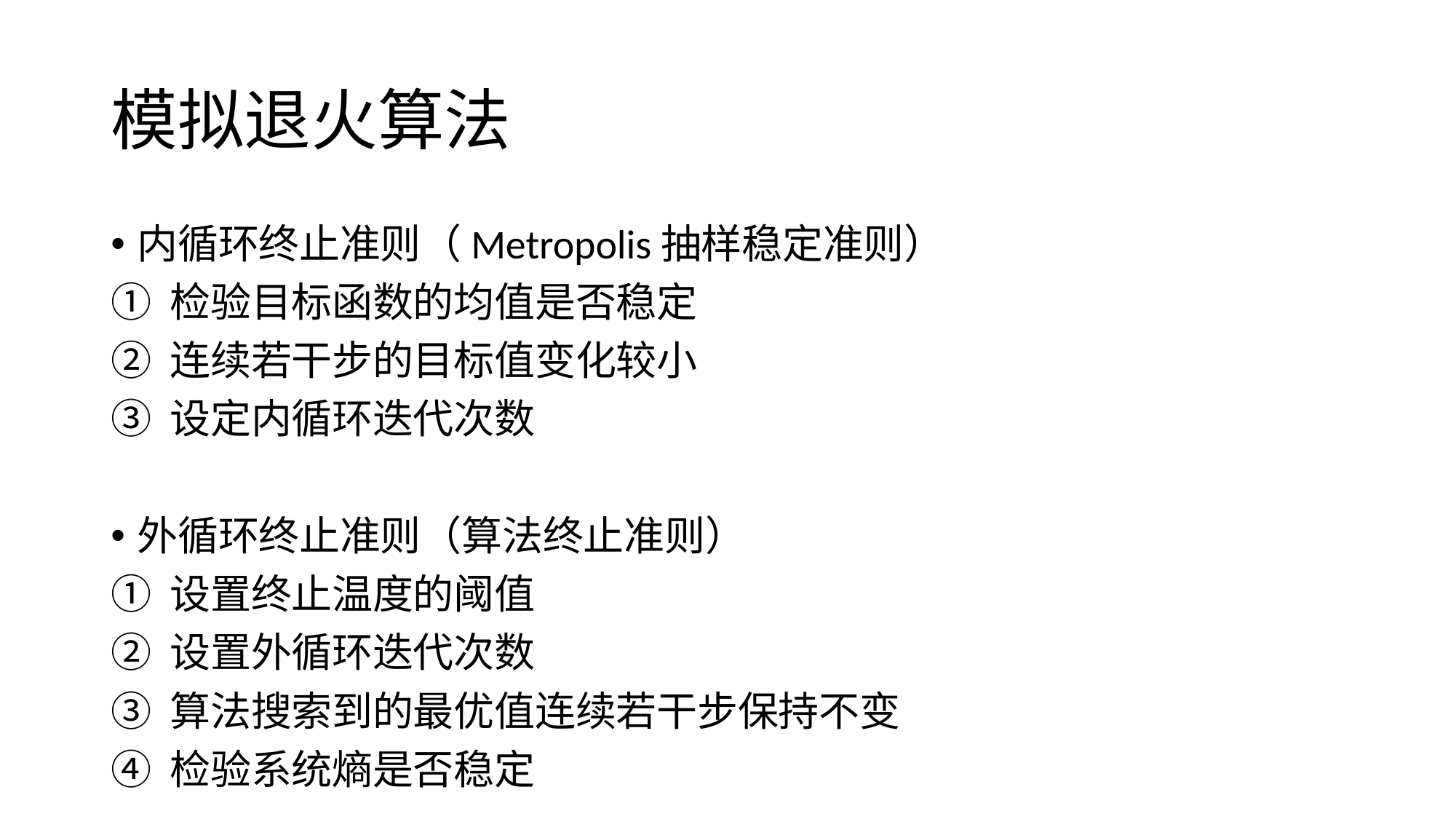

# 模拟退火算法
内循环终止准则（Metropolis抽样稳定准则）
检验目标函数的均值是否稳定
连续若干步的目标值变化较小
设定内循环迭代次数

外循环终止准则（算法终止准则）
设置终止温度的阈值
设置外循环迭代次数
算法搜索到的最优值连续若干步保持不变
检验系统熵是否稳定